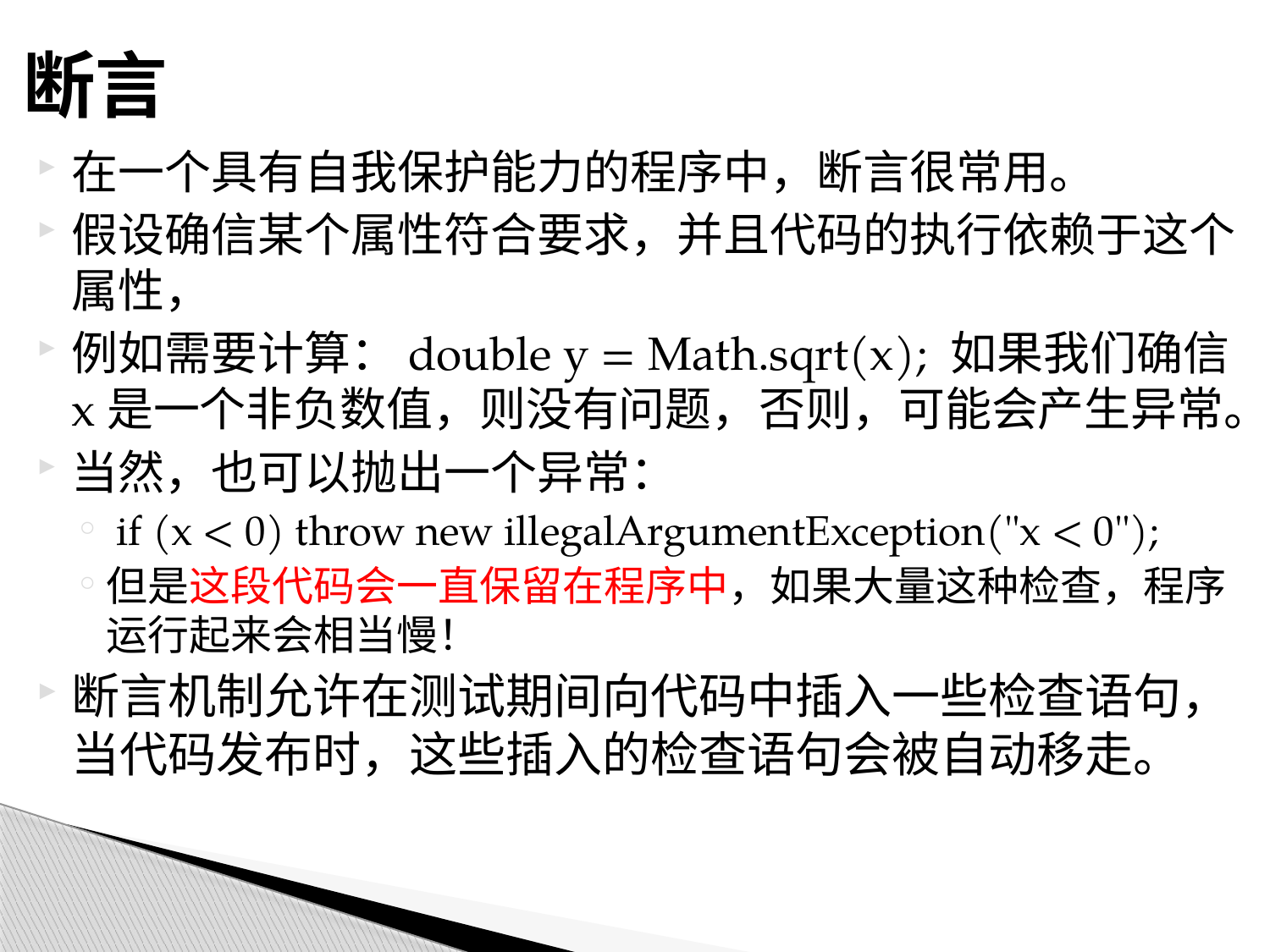

# 断言
在一个具有自我保护能力的程序中，断言很常用。
假设确信某个属性符合要求，并且代码的执行依赖于这个属性，
例如需要计算：double y = Math.sqrt(x); 如果我们确信x是一个非负数值，则没有问题，否则，可能会产生异常。
当然，也可以抛出一个异常：
 if (x < 0) throw new illegalArgumentException("x < 0");
但是这段代码会一直保留在程序中，如果大量这种检查，程序运行起来会相当慢！
断言机制允许在测试期间向代码中插入一些检查语句，当代码发布时，这些插入的检查语句会被自动移走。